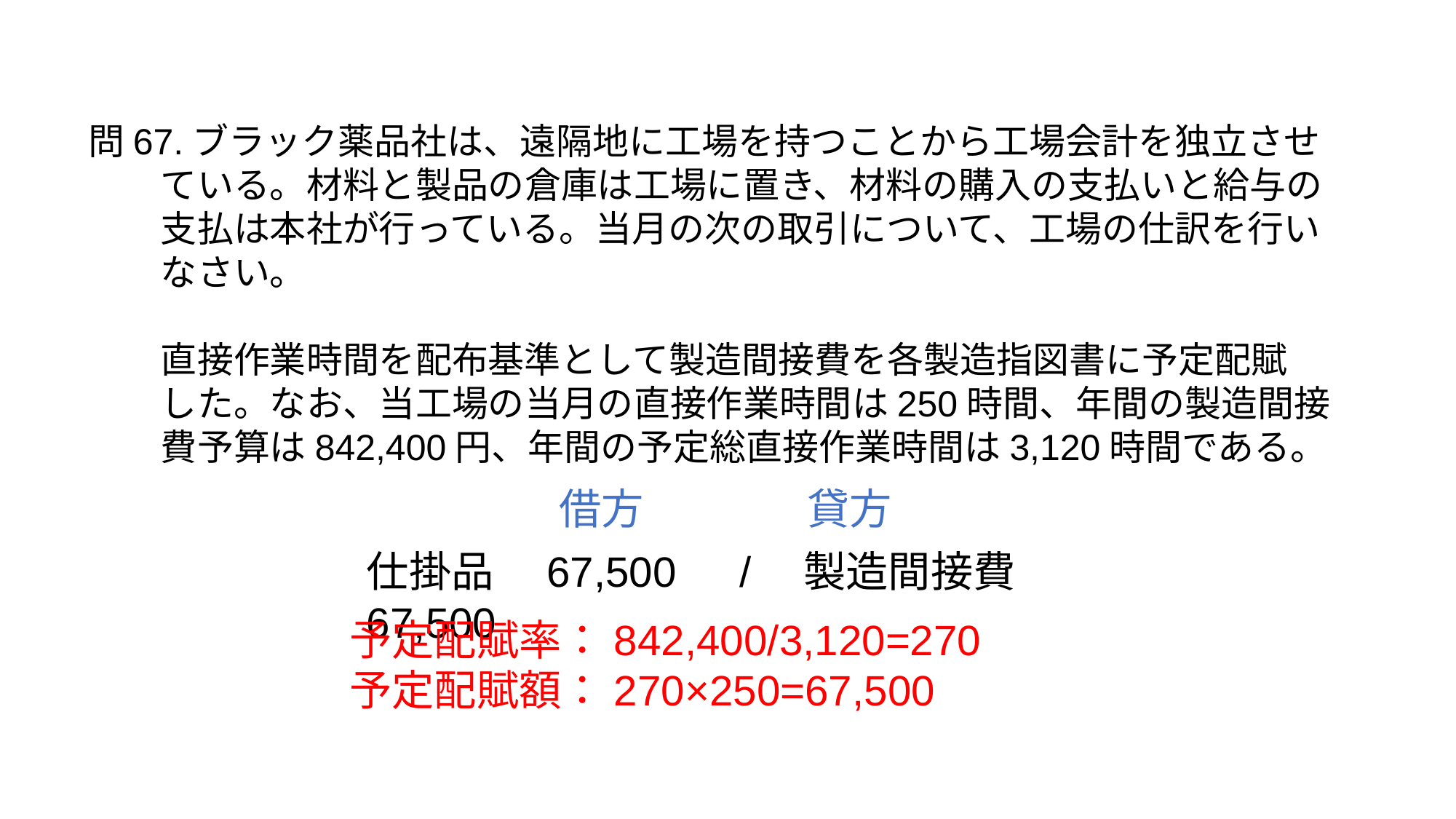

問67.ブラック薬品社は、遠隔地に工場を持つことから工場会計を独立させ
　　ている。材料と製品の倉庫は工場に置き、材料の購入の支払いと給与の
　　支払は本社が行っている。当月の次の取引について、工場の仕訳を行い
　　なさい。

　　直接作業時間を配布基準として製造間接費を各製造指図書に予定配賦
　　した。なお、当工場の当月の直接作業時間は250時間、年間の製造間接
　　費予算は842,400円、年間の予定総直接作業時間は3,120時間である。
借方
貸方
仕掛品　67,500　/　製造間接費　67,500
予定配賦率：842,400/3,120=270
予定配賦額：270×250=67,500